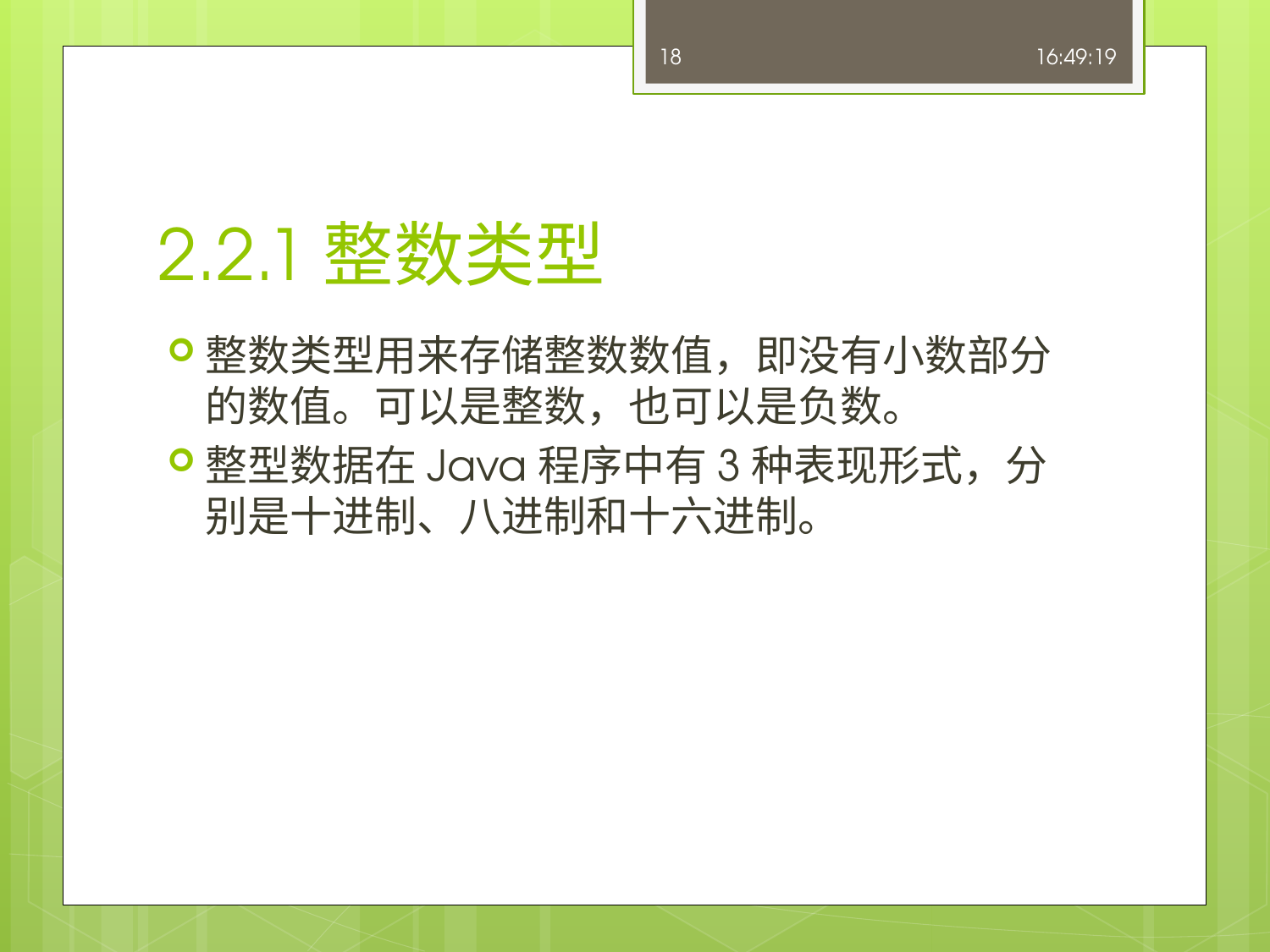

18
16:49:19
# 2.2.1整数类型
整数类型用来存储整数数值，即没有小数部分的数值。可以是整数，也可以是负数。
整型数据在Java程序中有3种表现形式，分别是十进制、八进制和十六进制。